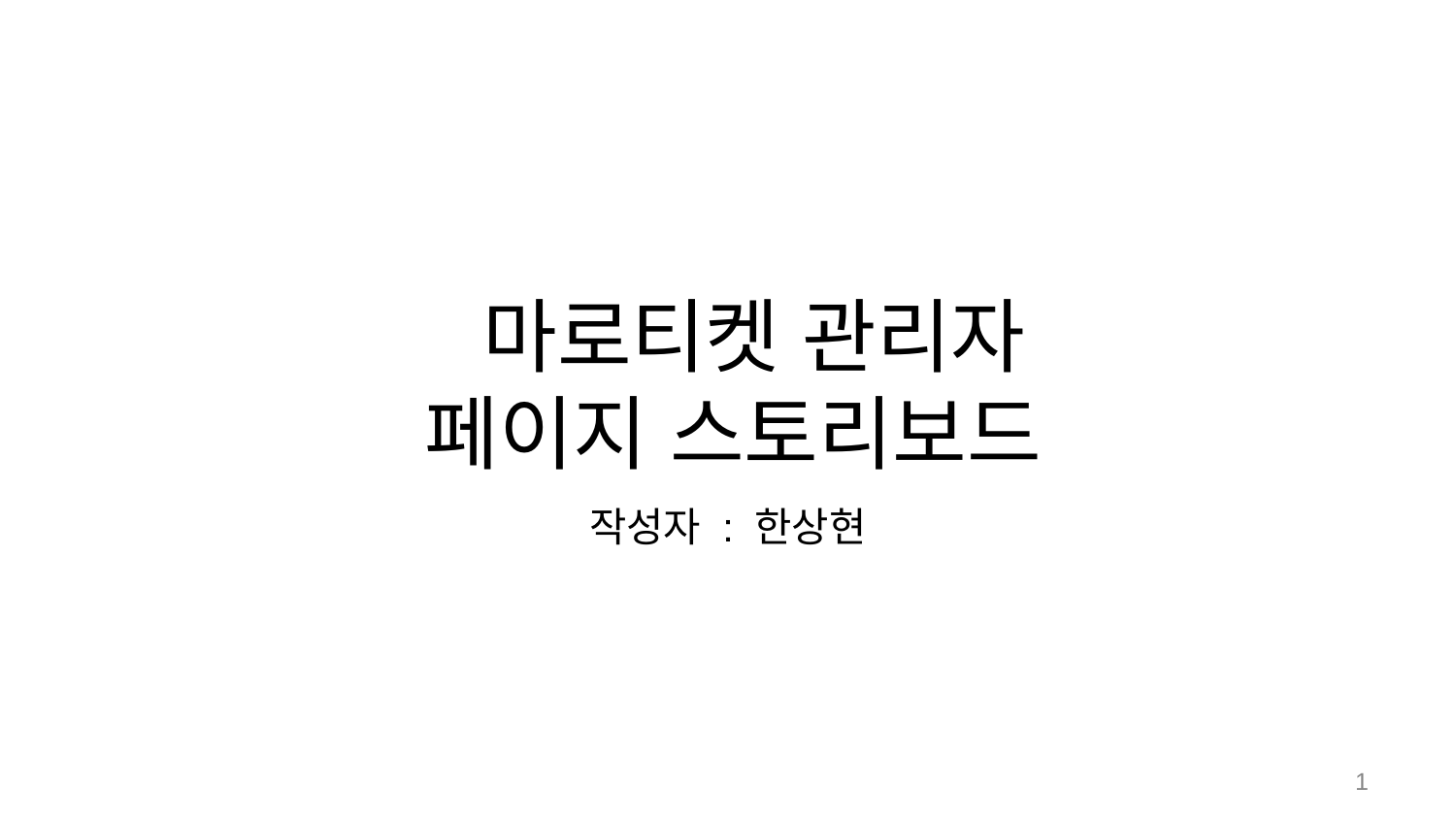

마로티켓 관리자 페이지 스토리보드
작성자 : 한상현
1